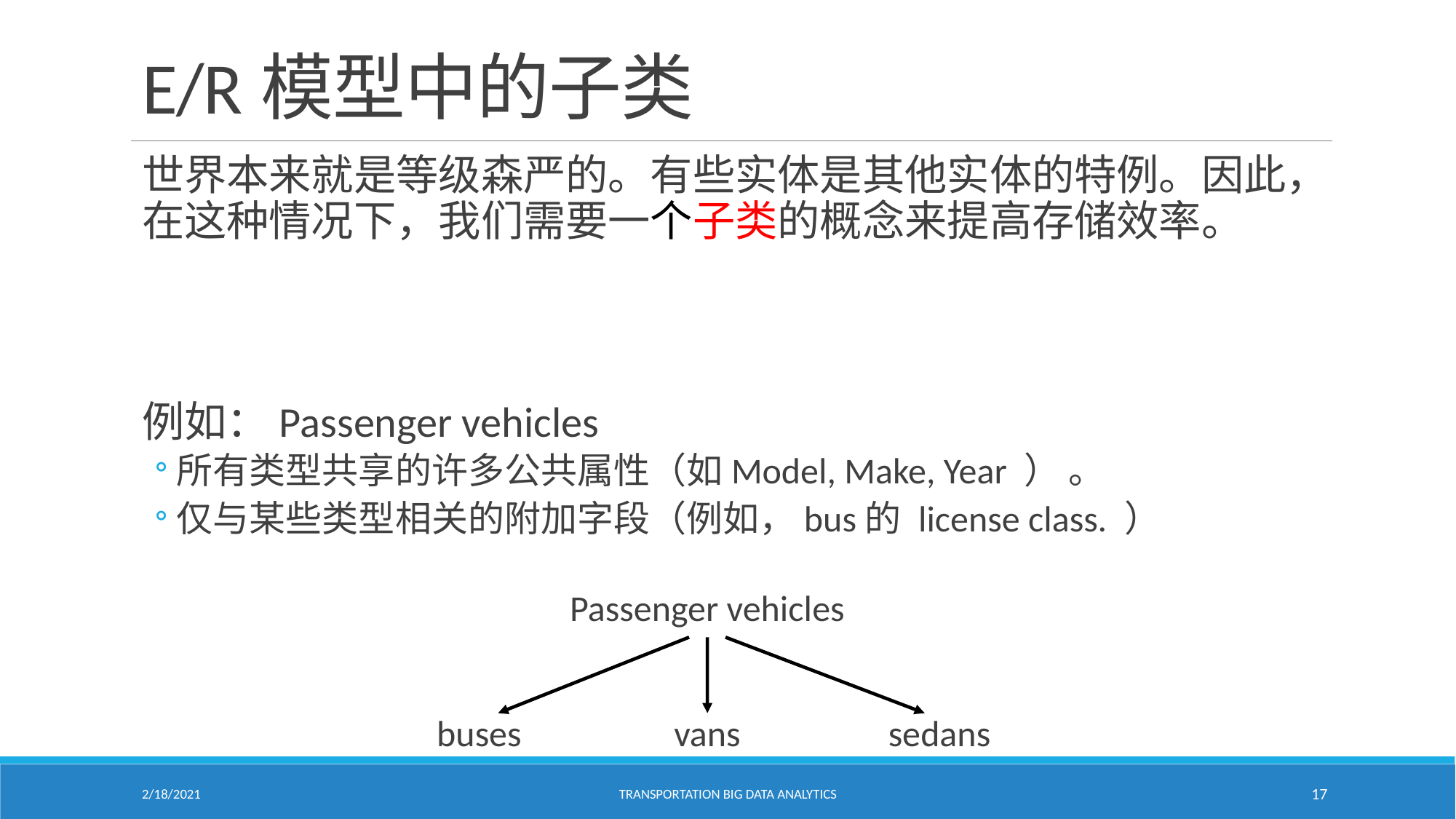

# E/R模型中的子类
世界本来就是等级森严的。有些实体是其他实体的特例。因此，在这种情况下，我们需要一个子类的概念来提高存储效率。

例如：Passenger vehicles
所有类型共享的许多公共属性（如Model, Make, Year ） 。
仅与某些类型相关的附加字段（例如，bus的 license class. ）
Passenger vehicles

buses
sedans
vans
2/18/2021
Transportation Big Data Analytics
17